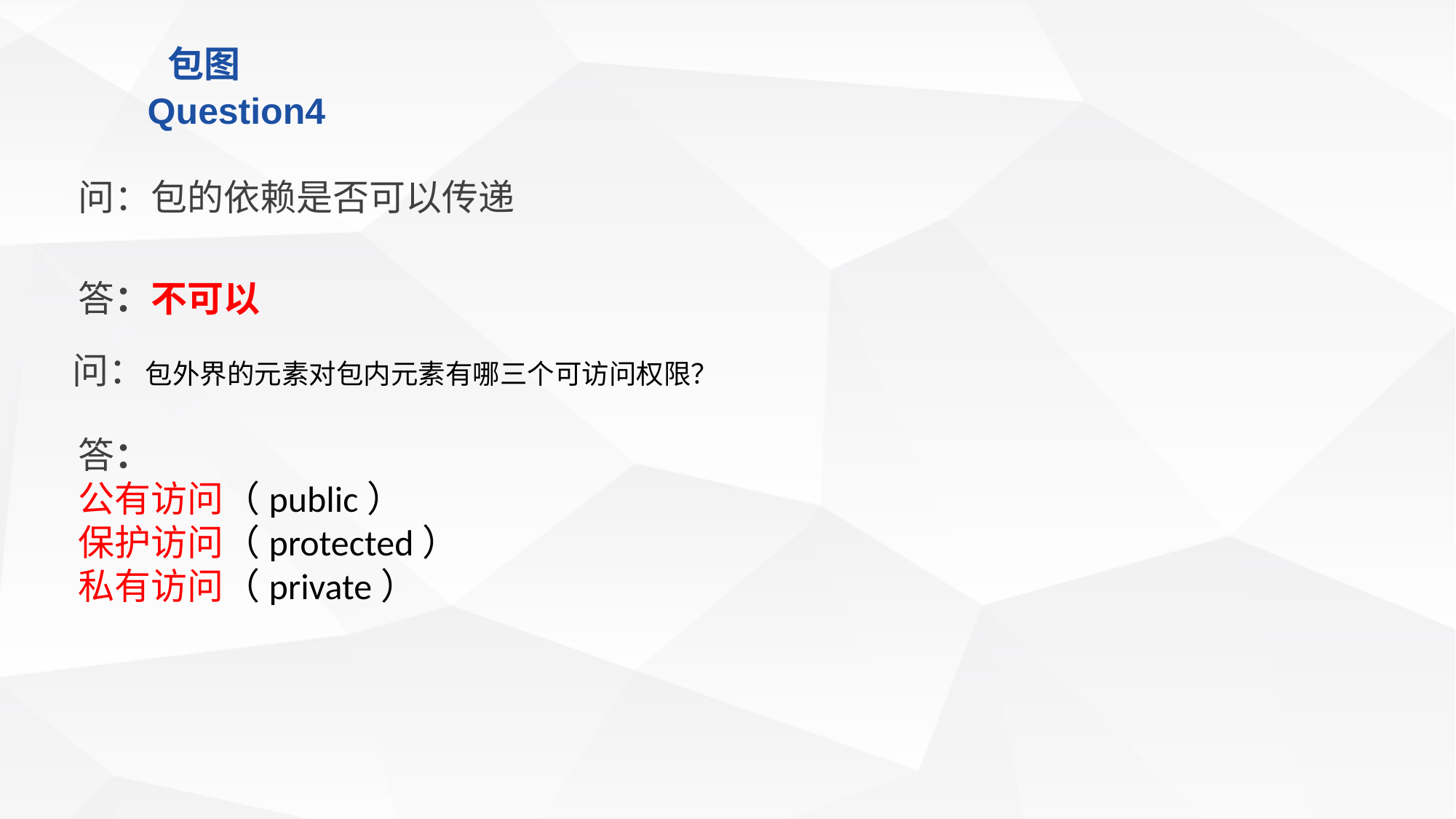

包图
Question4
问：包的依赖是否可以传递
答：不可以

问：包外界的元素对包内元素有哪三个可访问权限？
答：
公有访问（public）
保护访问（protected）
私有访问（private）